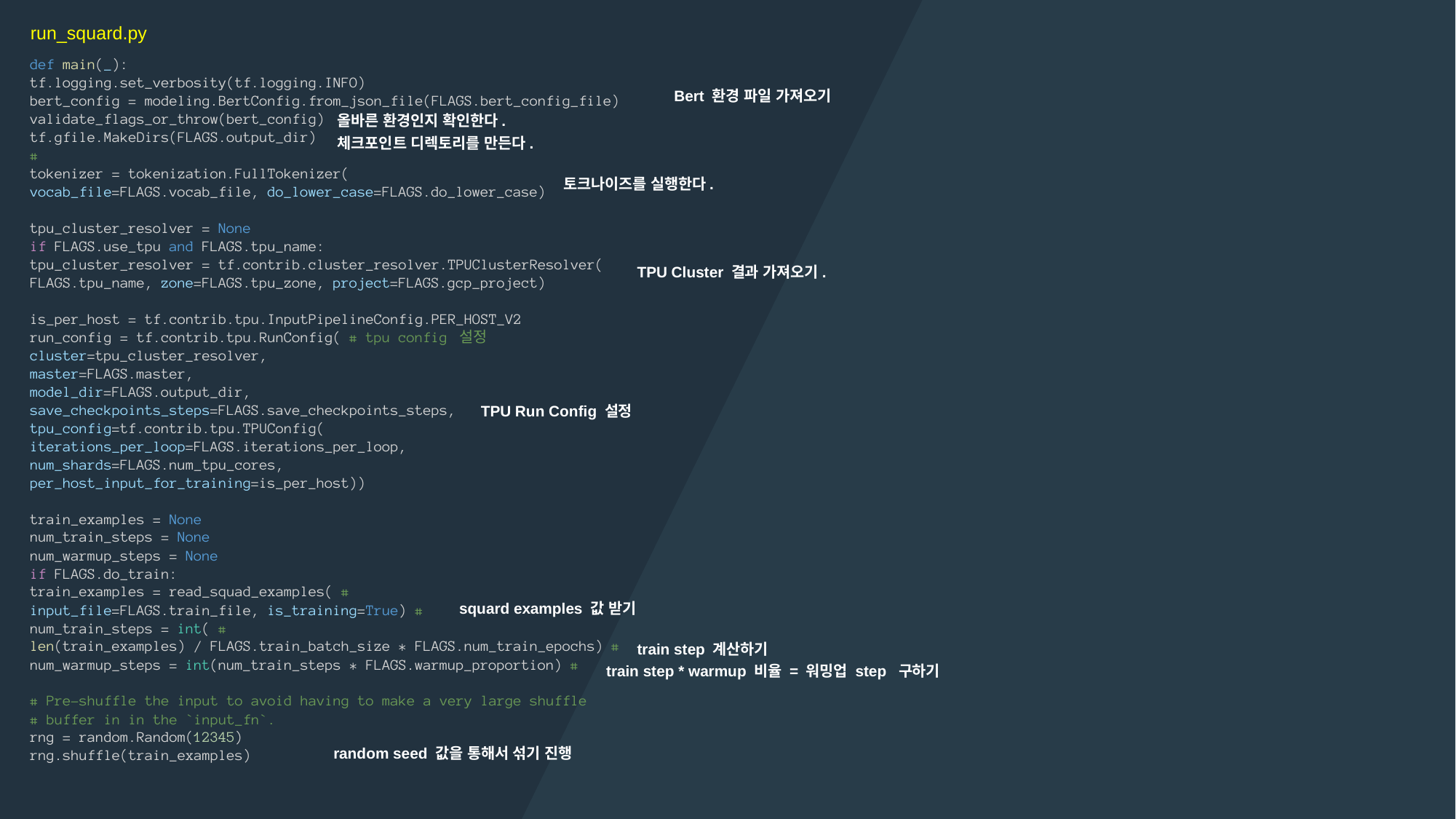

run_squard.py
def main(_):
tf.logging.set_verbosity(tf.logging.INFO)
bert_config = modeling.BertConfig.from_json_file(FLAGS.bert_config_file)
validate_flags_or_throw(bert_config)
tf.gfile.MakeDirs(FLAGS.output_dir)
#
tokenizer = tokenization.FullTokenizer(
vocab_file=FLAGS.vocab_file, do_lower_case=FLAGS.do_lower_case)
tpu_cluster_resolver = None
if FLAGS.use_tpu and FLAGS.tpu_name:
tpu_cluster_resolver = tf.contrib.cluster_resolver.TPUClusterResolver(
FLAGS.tpu_name, zone=FLAGS.tpu_zone, project=FLAGS.gcp_project)
is_per_host = tf.contrib.tpu.InputPipelineConfig.PER_HOST_V2
run_config = tf.contrib.tpu.RunConfig( # tpu config 설정
cluster=tpu_cluster_resolver,
master=FLAGS.master,
model_dir=FLAGS.output_dir,
save_checkpoints_steps=FLAGS.save_checkpoints_steps,
tpu_config=tf.contrib.tpu.TPUConfig(
iterations_per_loop=FLAGS.iterations_per_loop,
num_shards=FLAGS.num_tpu_cores,
per_host_input_for_training=is_per_host))
train_examples = None
num_train_steps = None
num_warmup_steps = None
if FLAGS.do_train:
train_examples = read_squad_examples( #
input_file=FLAGS.train_file, is_training=True) #
num_train_steps = int( #
len(train_examples) / FLAGS.train_batch_size * FLAGS.num_train_epochs) #
num_warmup_steps = int(num_train_steps * FLAGS.warmup_proportion) #
# Pre-shuffle the input to avoid having to make a very large shuffle
# buffer in in the `input_fn`.
rng = random.Random(12345)
rng.shuffle(train_examples)
Bert 환경 파일 가져오기
올바른 환경인지 확인한다.
체크포인트 디렉토리를 만든다.
토크나이즈를 실행한다.
TPU Cluster 결과 가져오기.
TPU Run Config 설정
squard examples 값 받기
train step 계산하기
train step * warmup 비율 = 워밍업 step  구하기
random seed 값을 통해서 섞기 진행